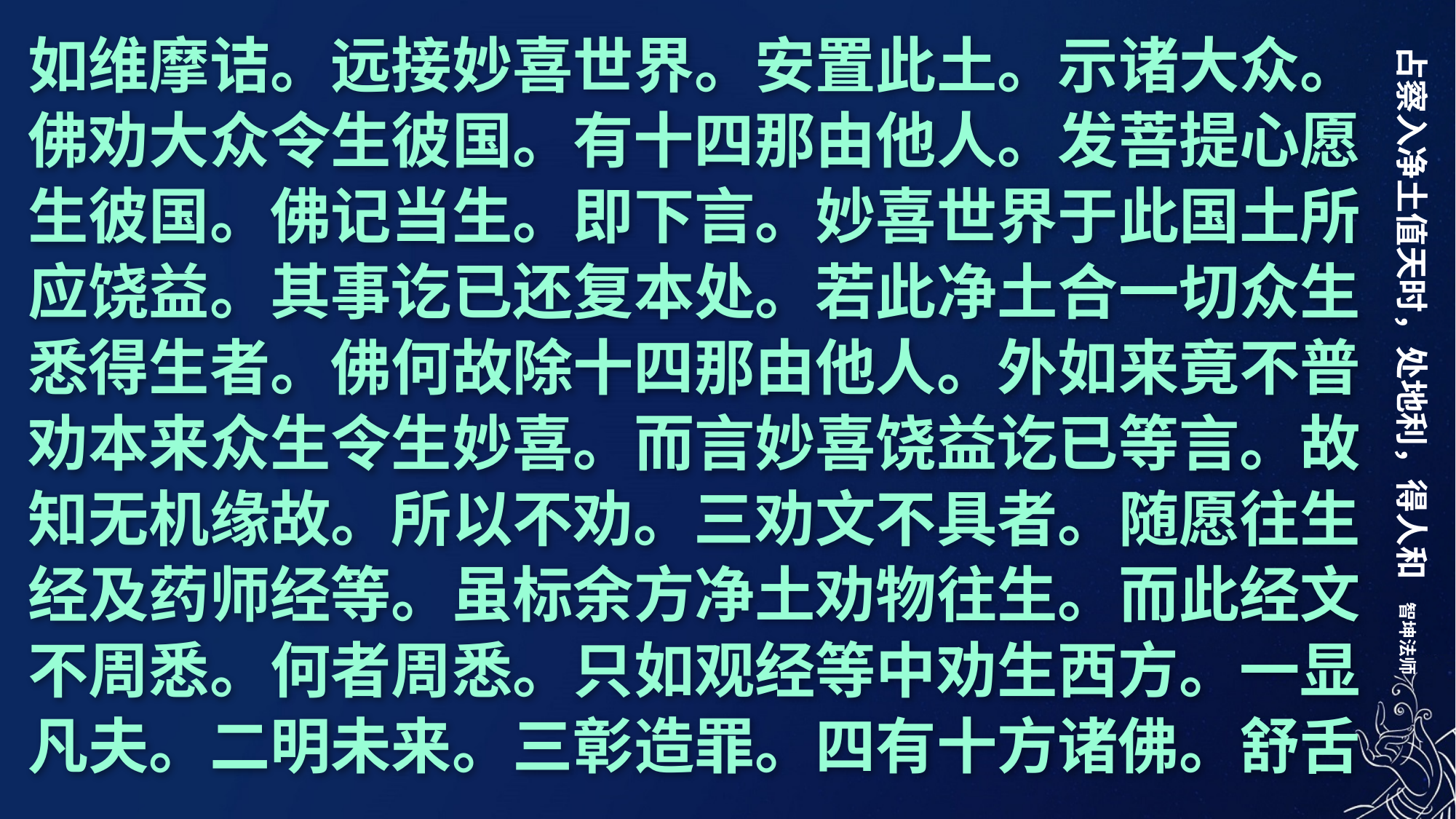

如维摩诘。远接妙喜世界。安置此土。示诸大众。佛劝大众令生彼国。有十四那由他人。发菩提心愿生彼国。佛记当生。即下言。妙喜世界于此国土所应饶益。其事讫已还复本处。若此净土合一切众生悉得生者。佛何故除十四那由他人。外如来竟不普劝本来众生令生妙喜。而言妙喜饶益讫已等言。故知无机缘故。所以不劝。三劝文不具者。随愿往生经及药师经等。虽标余方净土劝物往生。而此经文不周悉。何者周悉。只如观经等中劝生西方。一显凡夫。二明未来。三彰造罪。四有十方诸佛。舒舌